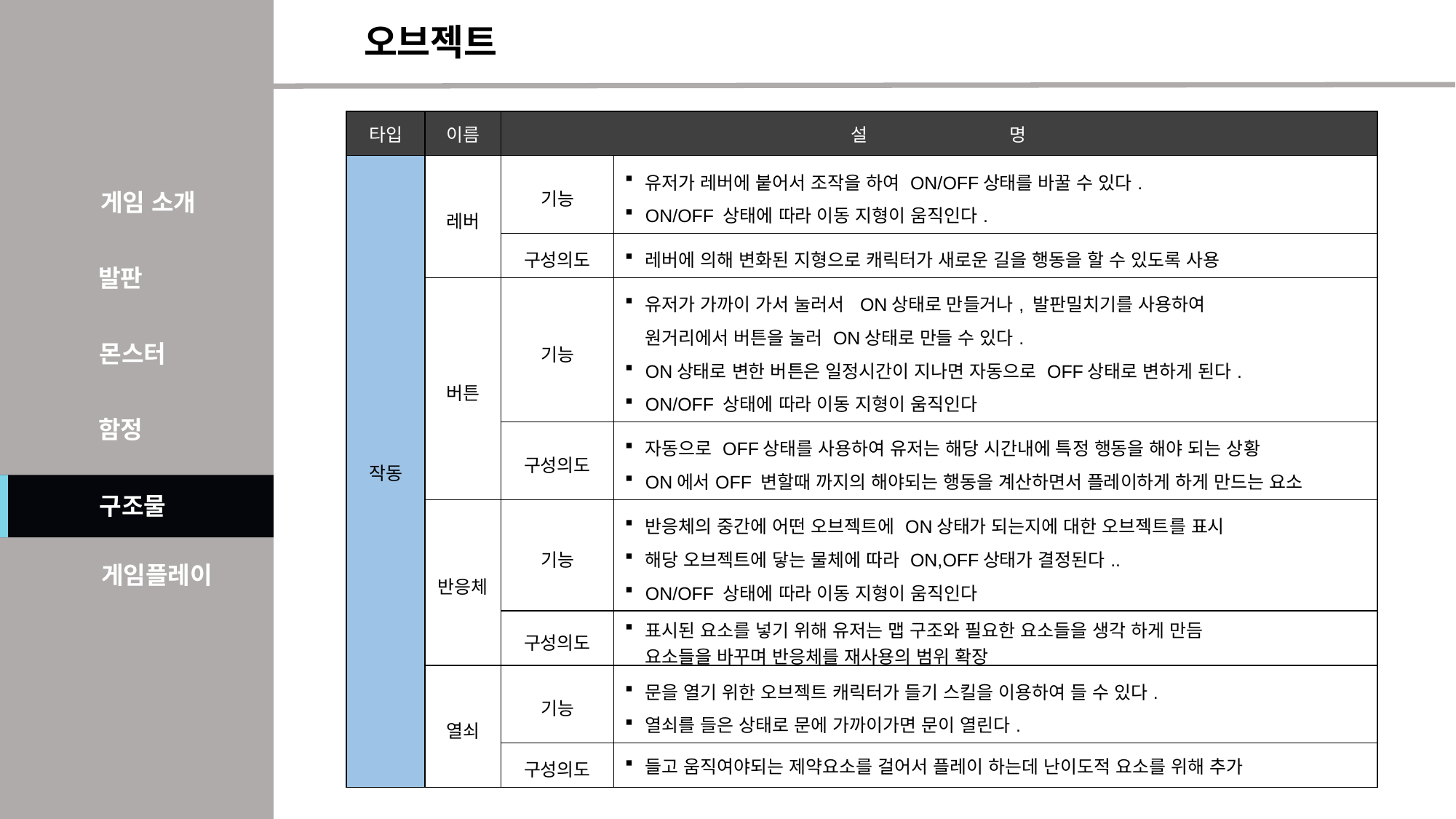

오브젝트
| 타입 | 이름 | 설 명 |  |
| --- | --- | --- | --- |
| 작동 | 레버 | 기능 | 유저가 레버에 붙어서 조작을 하여 ON/OFF상태를 바꿀 수 있다. ON/OFF 상태에 따라 이동 지형이 움직인다. |
|  |  | 구성의도 | 레버에 의해 변화된 지형으로 캐릭터가 새로운 길을 행동을 할 수 있도록 사용 |
|  | 버튼 | 기능 | 유저가 가까이 가서 눌러서 ON상태로 만들거나, 발판밀치기를 사용하여 원거리에서 버튼을 눌러 ON상태로 만들 수 있다. ON상태로 변한 버튼은 일정시간이 지나면 자동으로 OFF상태로 변하게 된다. ON/OFF 상태에 따라 이동 지형이 움직인다 |
|  |  | 구성의도 | 자동으로 OFF상태를 사용하여 유저는 해당 시간내에 특정 행동을 해야 되는 상황 ON에서OFF 변할때 까지의 해야되는 행동을 계산하면서 플레이하게 하게 만드는 요소 |
|  | 반응체 | 기능 | 반응체의 중간에 어떤 오브젝트에 ON상태가 되는지에 대한 오브젝트를 표시 해당 오브젝트에 닿는 물체에 따라 ON,OFF상태가 결정된다.. ON/OFF 상태에 따라 이동 지형이 움직인다 |
|  |  | 구성의도 | 표시된 요소를 넣기 위해 유저는 맵 구조와 필요한 요소들을 생각 하게 만듬 요소들을 바꾸며 반응체를 재사용의 범위 확장 |
|  | 열쇠 | 기능 | 문을 열기 위한 오브젝트 캐릭터가 들기 스킬을 이용하여 들 수 있다. 열쇠를 들은 상태로 문에 가까이가면 문이 열린다. |
|  |  | 구성의도 | 들고 움직여야되는 제약요소를 걸어서 플레이 하는데 난이도적 요소를 위해 추가 |